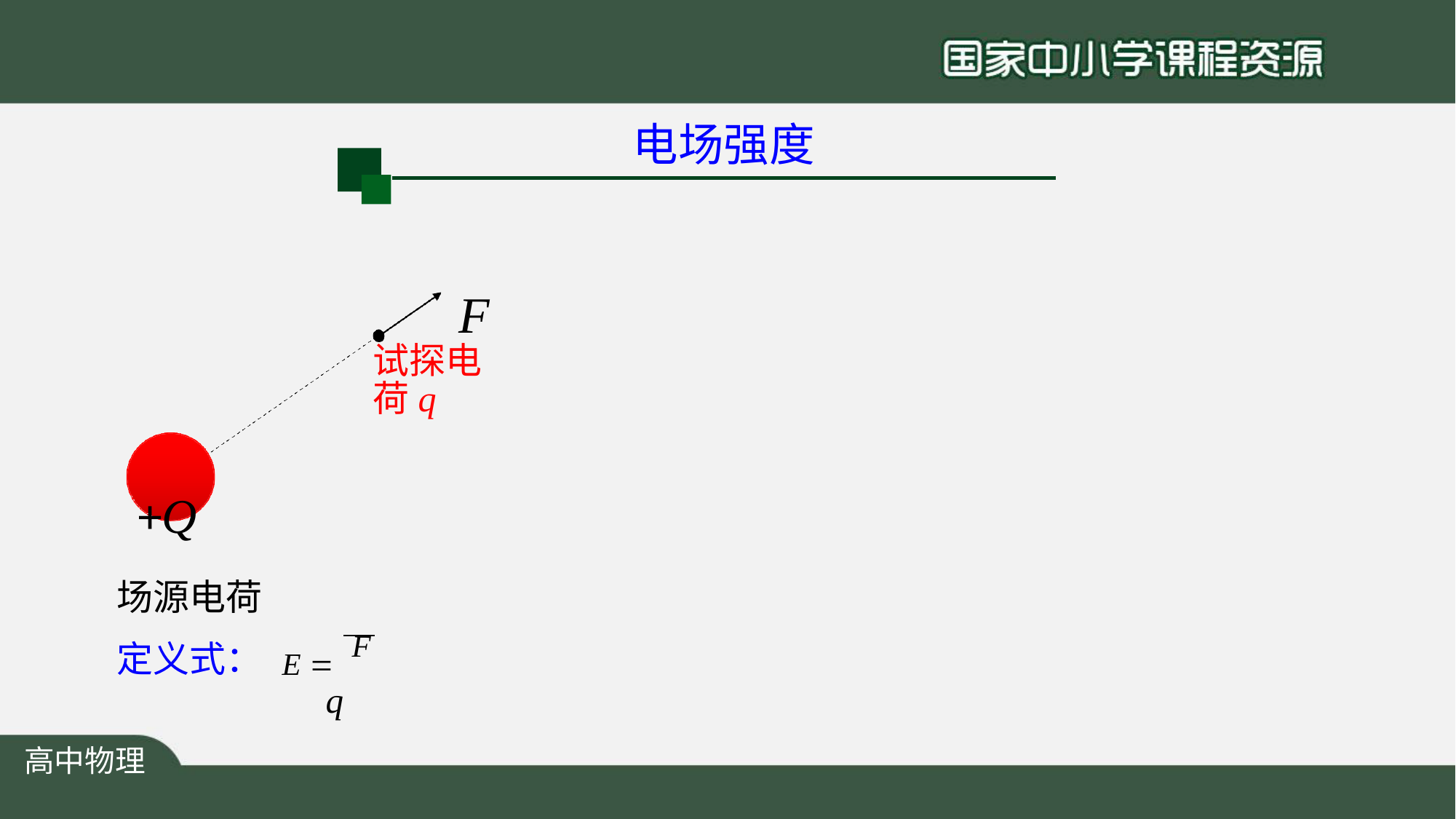

电场强度

F
试探电荷q

+Q
场源电荷
定义式：	E = F
q

高中物理